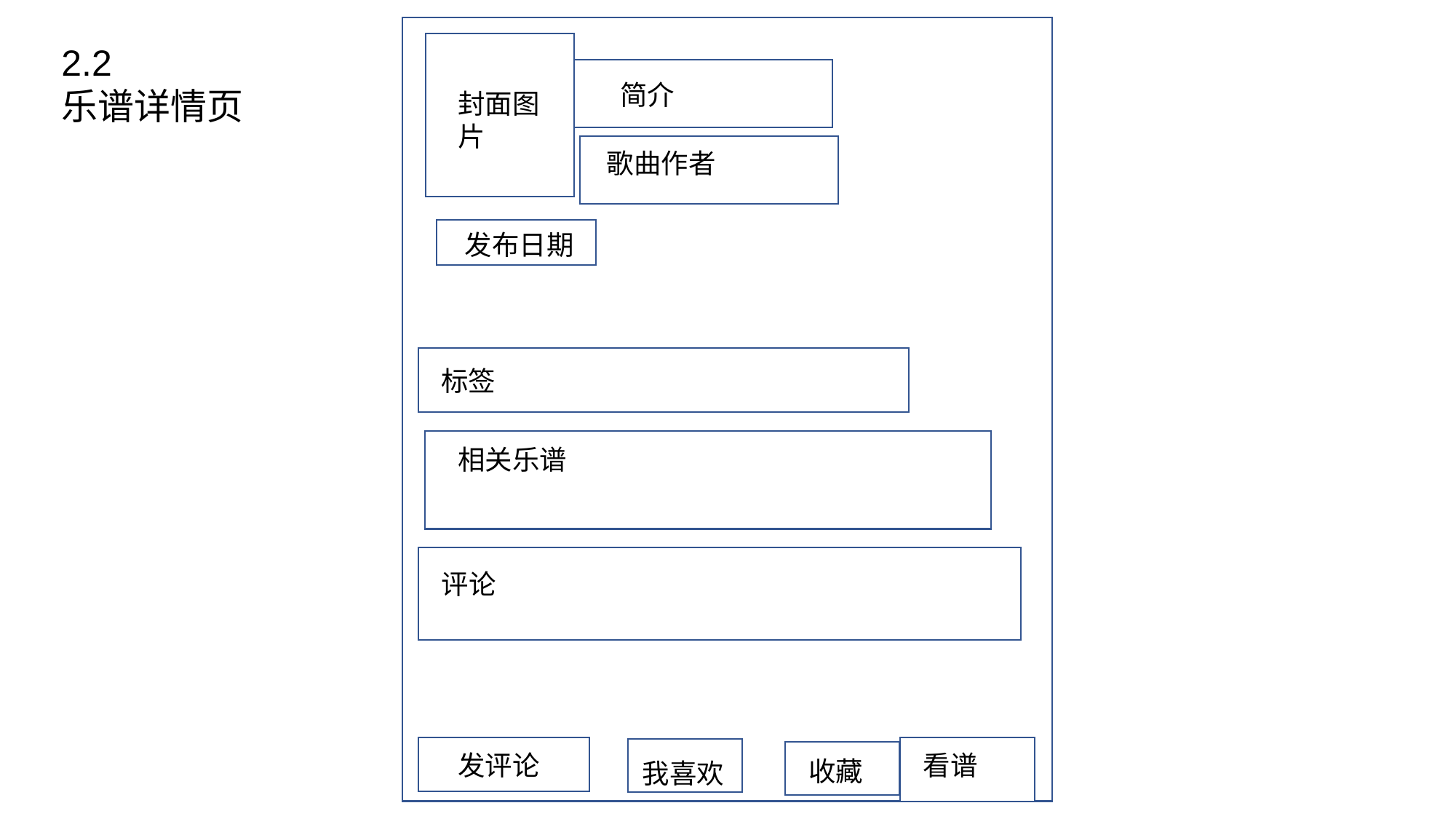

2.2
乐谱详情页

简介
封面图片

歌曲作者

发布日期

标签

相关乐谱

评论

发评论
看谱
收藏
我喜欢